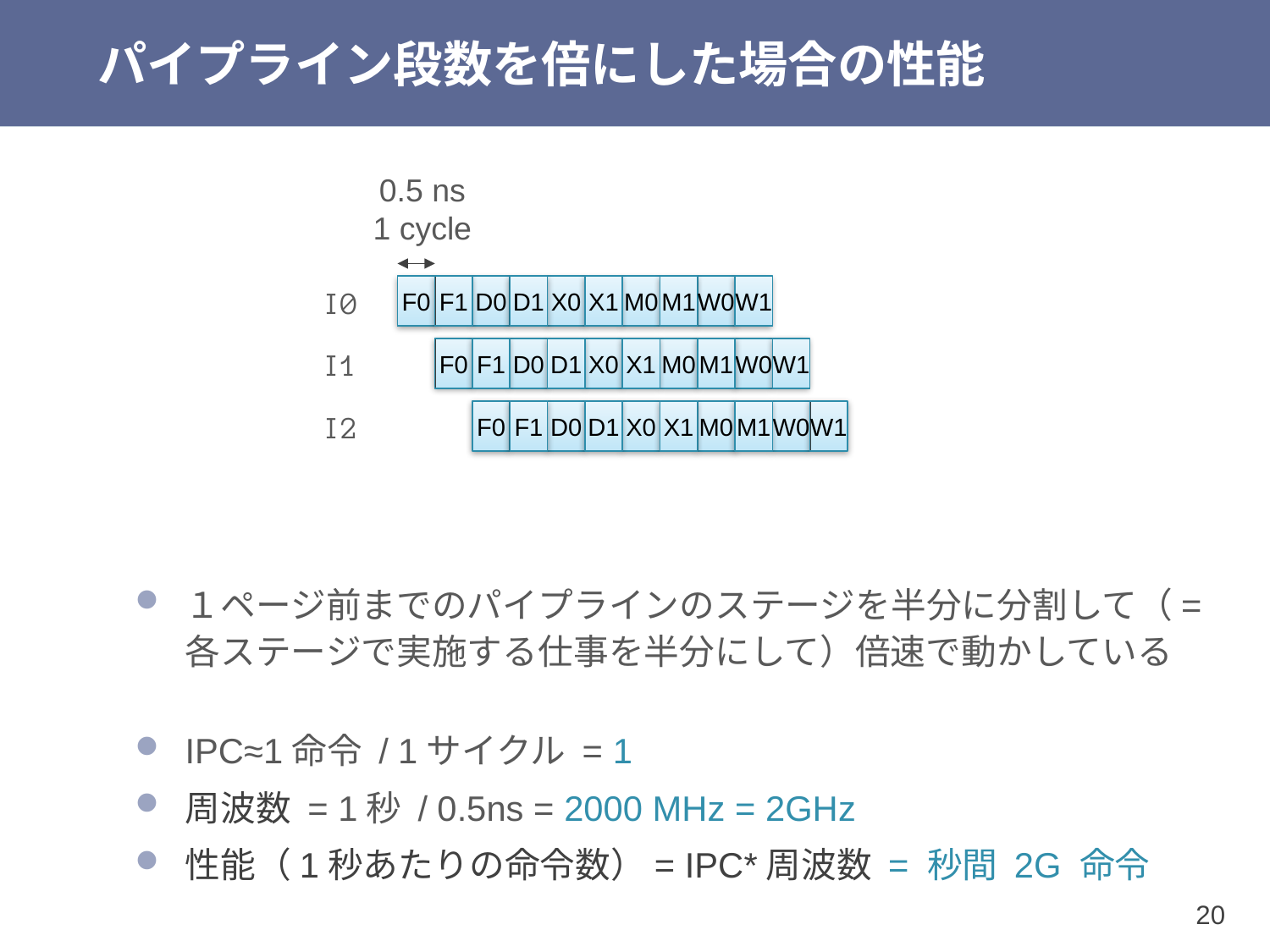

# パイプライン段数を倍にした場合の性能
0.5 ns
1 cycle
I0
F0
F1
D0
D1
X0
X1
M0
M1
W0
W1
I1
F0
F1
D0
D1
X0
X1
M0
M1
W0
W1
I2
F0
F1
D0
D1
X0
X1
M0
M1
W0
W1
１ページ前までのパイプラインのステージを半分に分割して（=各ステージで実施する仕事を半分にして）倍速で動かしている
IPC≈1命令 / 1サイクル = 1
周波数 = 1秒 / 0.5ns = 2000 MHz = 2GHz
性能（1秒あたりの命令数）= IPC*周波数 = 秒間 2G 命令